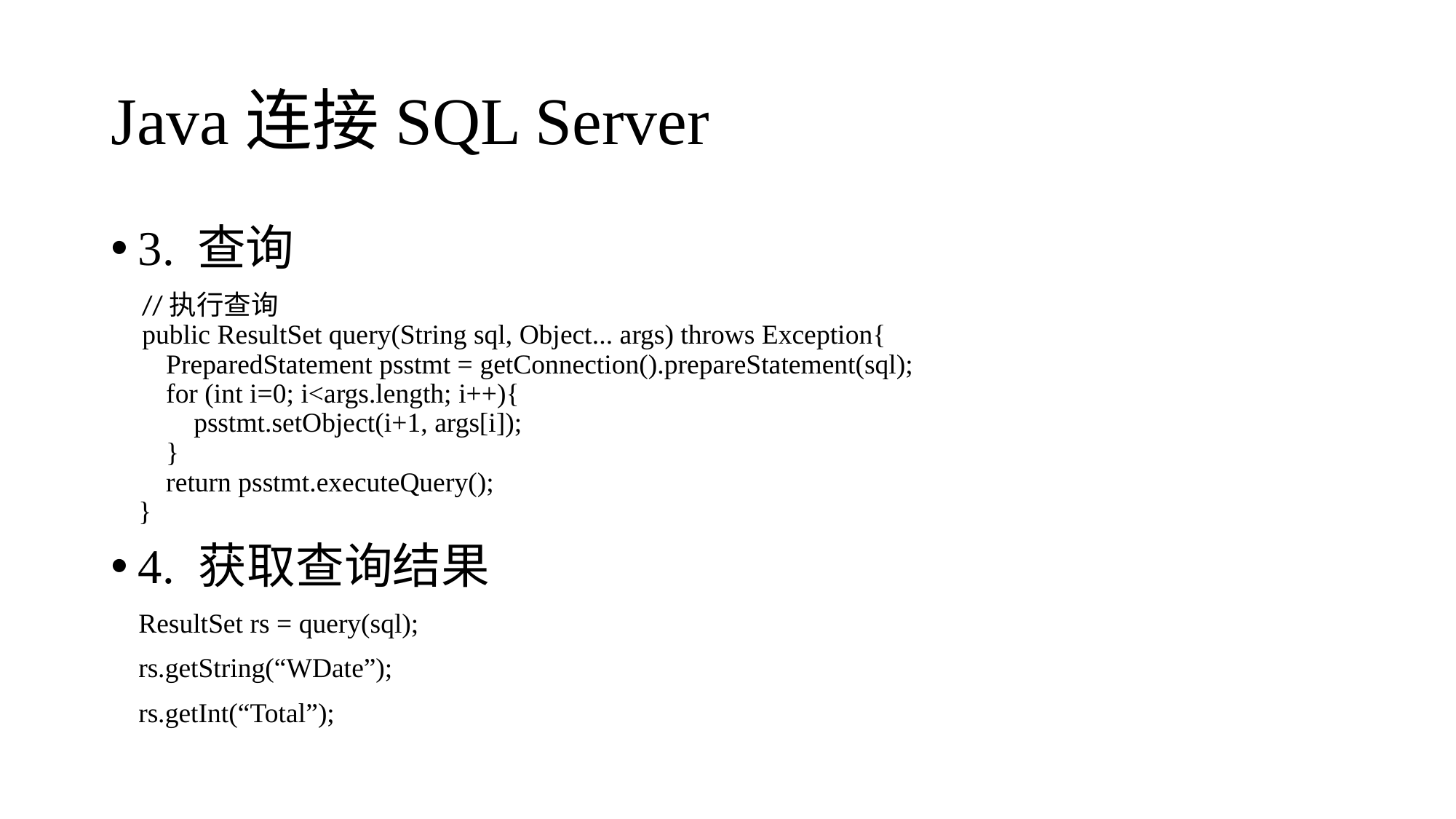

# Java连接SQL Server
3. 查询
     //执行查询
    public ResultSet query(String sql, Object... args) throws Exception{
        PreparedStatement psstmt = getConnection().prepareStatement(sql);
        for (int i=0; i<args.length; i++){
            psstmt.setObject(i+1, args[i]);
        }
        return psstmt.executeQuery();
    }
4. 获取查询结果
    ResultSet rs = query(sql);
    rs.getString(“WDate”);
    rs.getInt(“Total”);